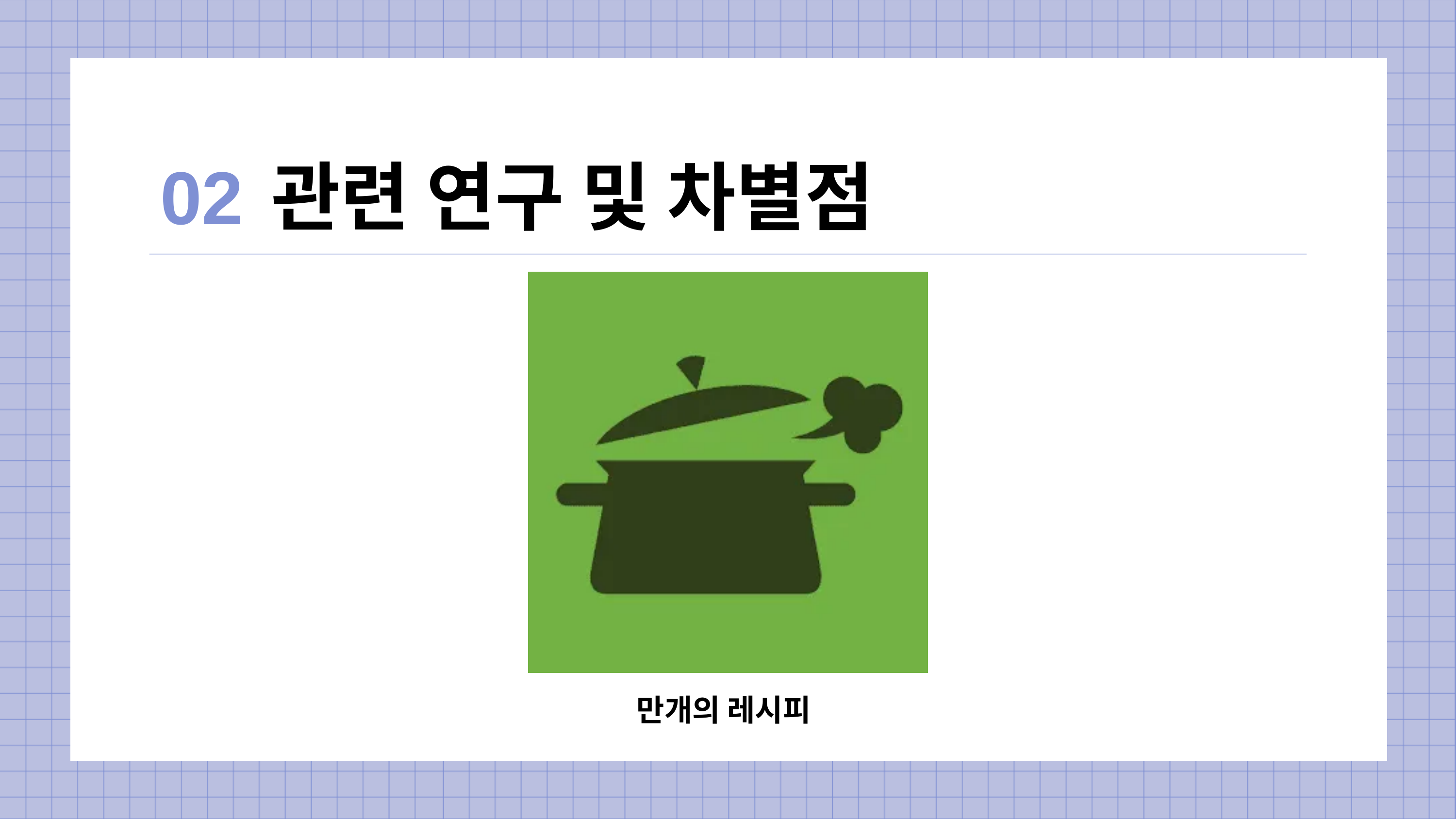

02
관련 연구 및 차별점

만개의 레시피